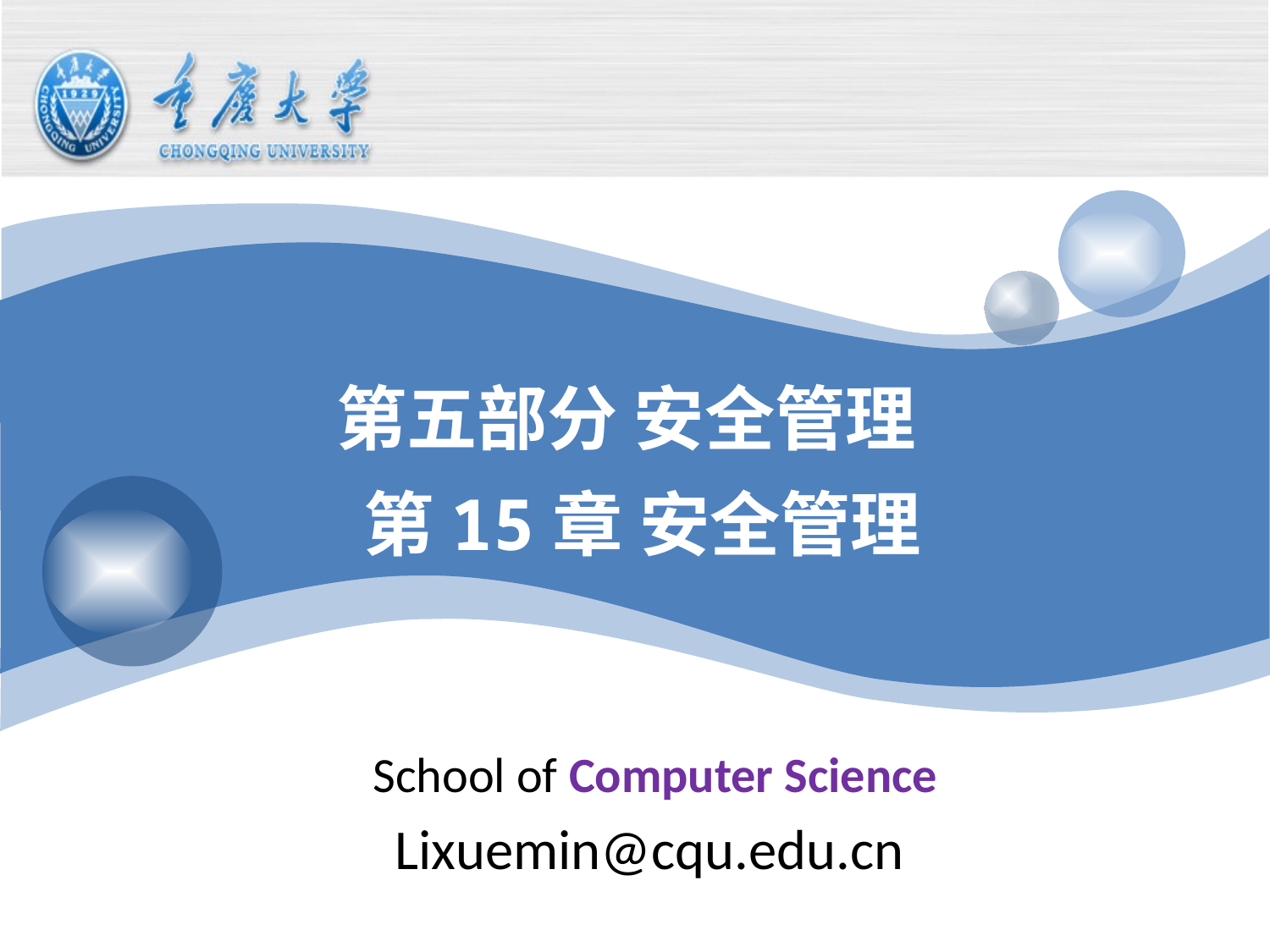

第五部分 安全管理
  第15章 安全管理
 School of Computer Science
Lixuemin@cqu.edu.cn